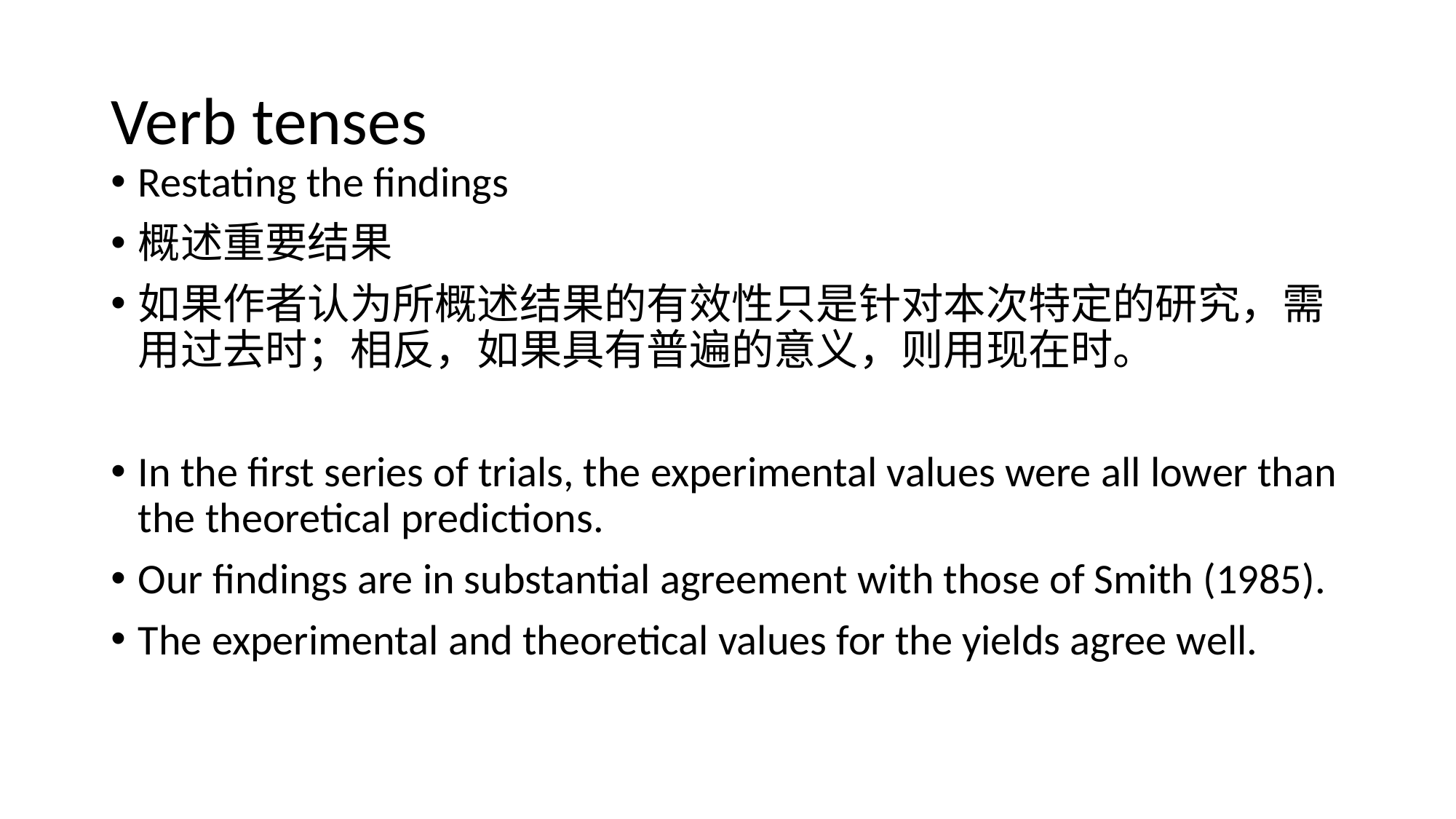

# Verb tenses
Restating the findings
概述重要结果
如果作者认为所概述结果的有效性只是针对本次特定的研究，需用过去时；相反，如果具有普遍的意义，则用现在时。

In the first series of trials, the experimental values were all lower than the theoretical predictions.
Our findings are in substantial agreement with those of Smith (1985).
The experimental and theoretical values for the yields agree well.